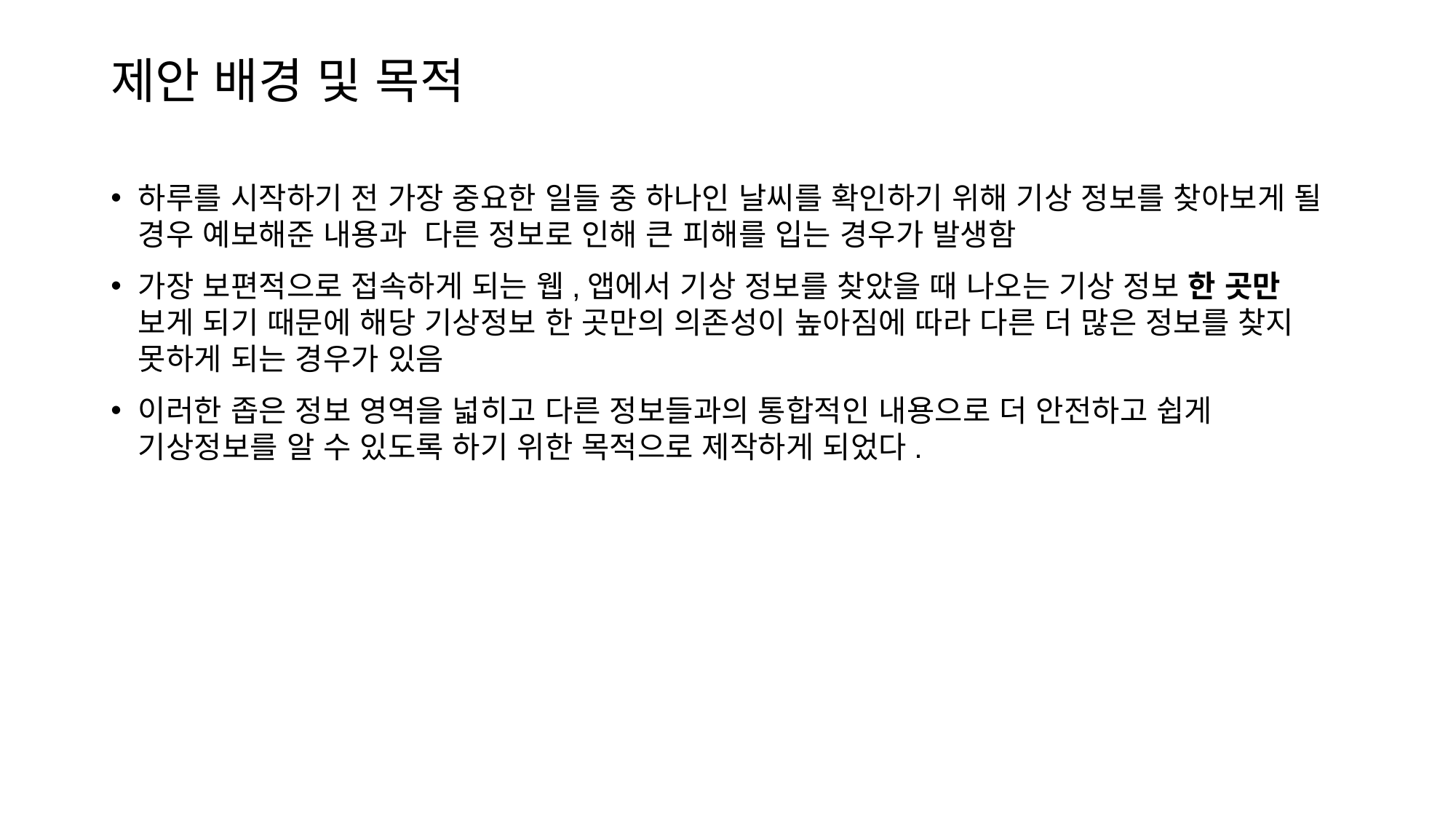

제안 배경 및 목적

하루를 시작하기 전 가장 중요한 일들 중 하나인 날씨를 확인하기 위해 기상 정보를 찾아보게 될 경우 예보해준 내용과  다른 정보로 인해 큰 피해를 입는 경우가 발생함
가장 보편적으로 접속하게 되는 웹,앱에서 기상 정보를 찾았을 때 나오는 기상 정보 한 곳만 보게 되기 때문에 해당 기상정보 한 곳만의 의존성이 높아짐에 따라 다른 더 많은 정보를 찾지 못하게 되는 경우가 있음
이러한 좁은 정보 영역을 넓히고 다른 정보들과의 통합적인 내용으로 더 안전하고 쉽게 기상정보를 알 수 있도록 하기 위한 목적으로 제작하게 되었다.